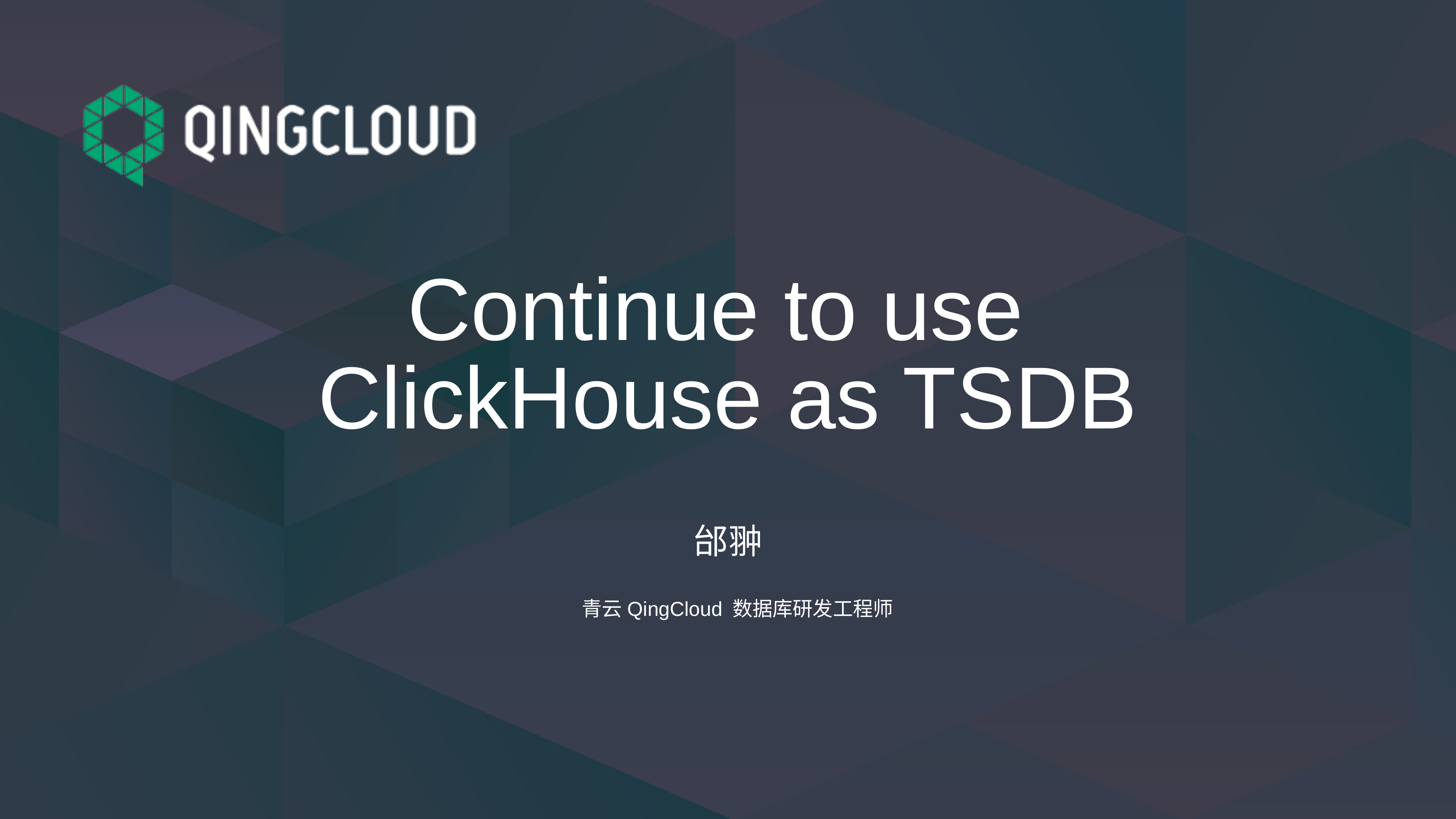

# Continue to use ClickHouse as TSDB
邰翀
   青云QingCloud 数据库研发工程师